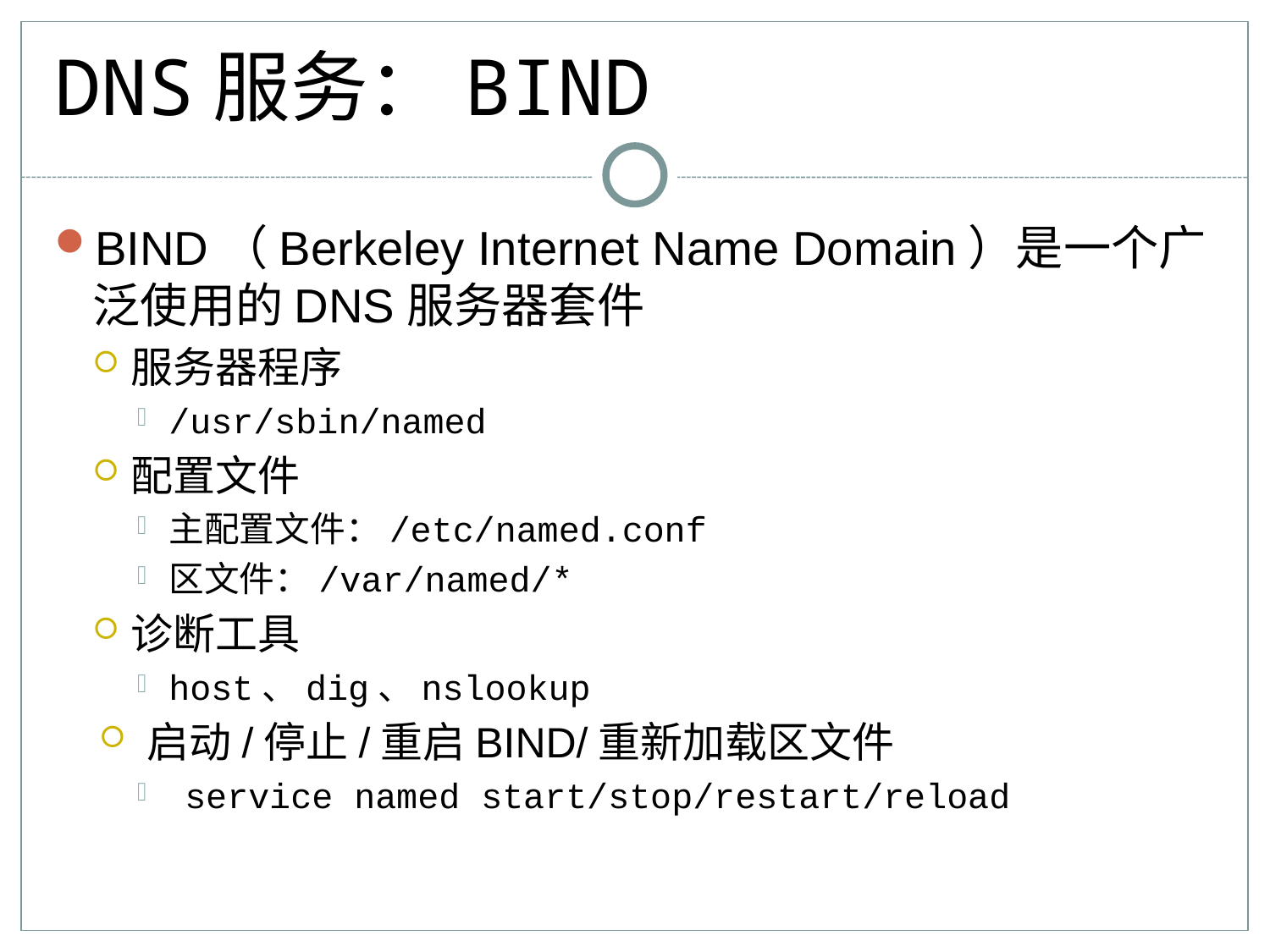

# DNS服务：BIND
BIND（Berkeley Internet Name Domain）是一个广泛使用的DNS服务器套件
服务器程序
/usr/sbin/named
配置文件
主配置文件：/etc/named.conf
区文件：/var/named/*
诊断工具
host、dig、nslookup
启动/停止/重启BIND/重新加载区文件
service named start/stop/restart/reload